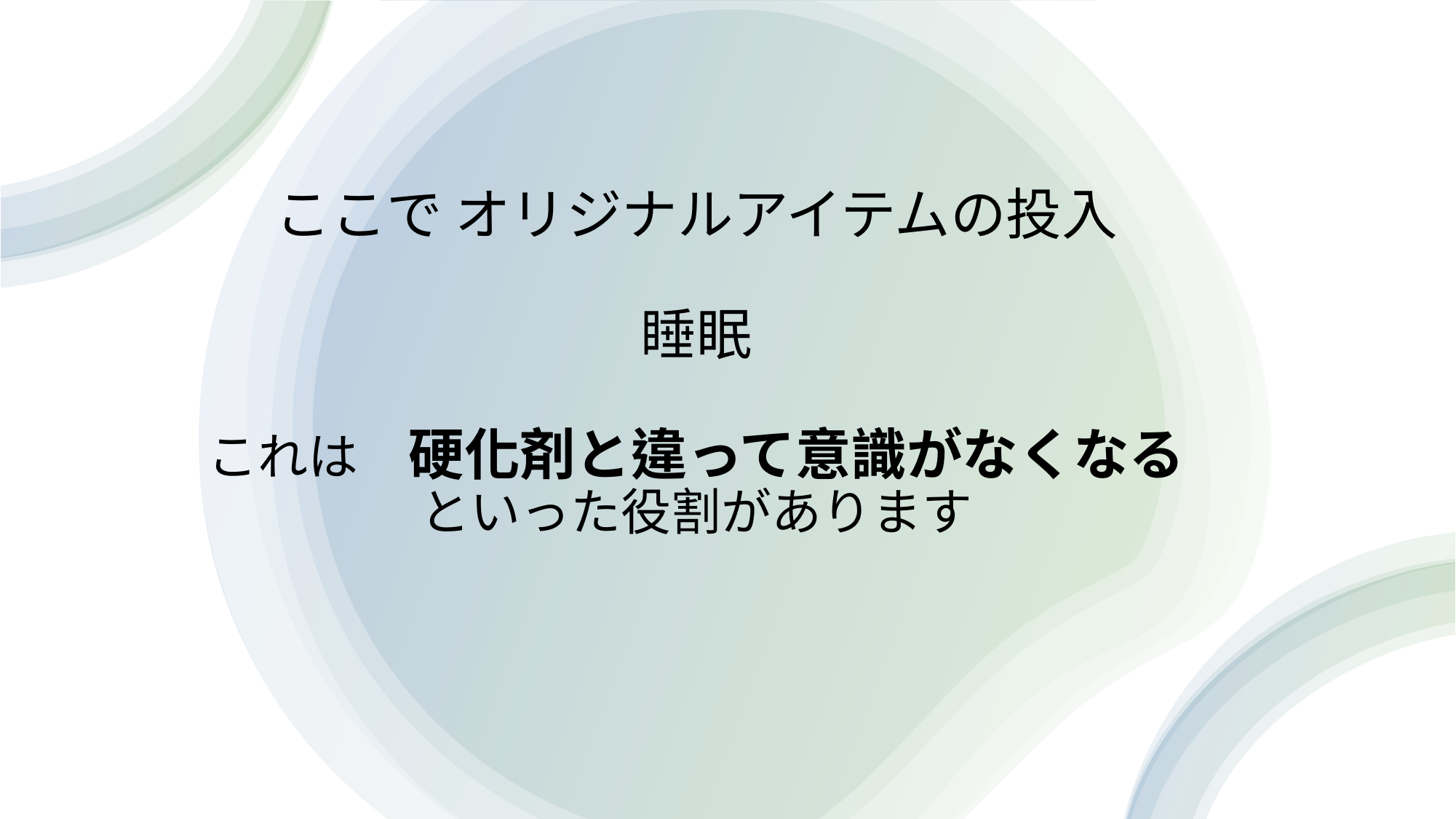

# ここで オリジナルアイテムの投入 睡眠 これは　硬化剤と違って意識がなくなる といった役割があります